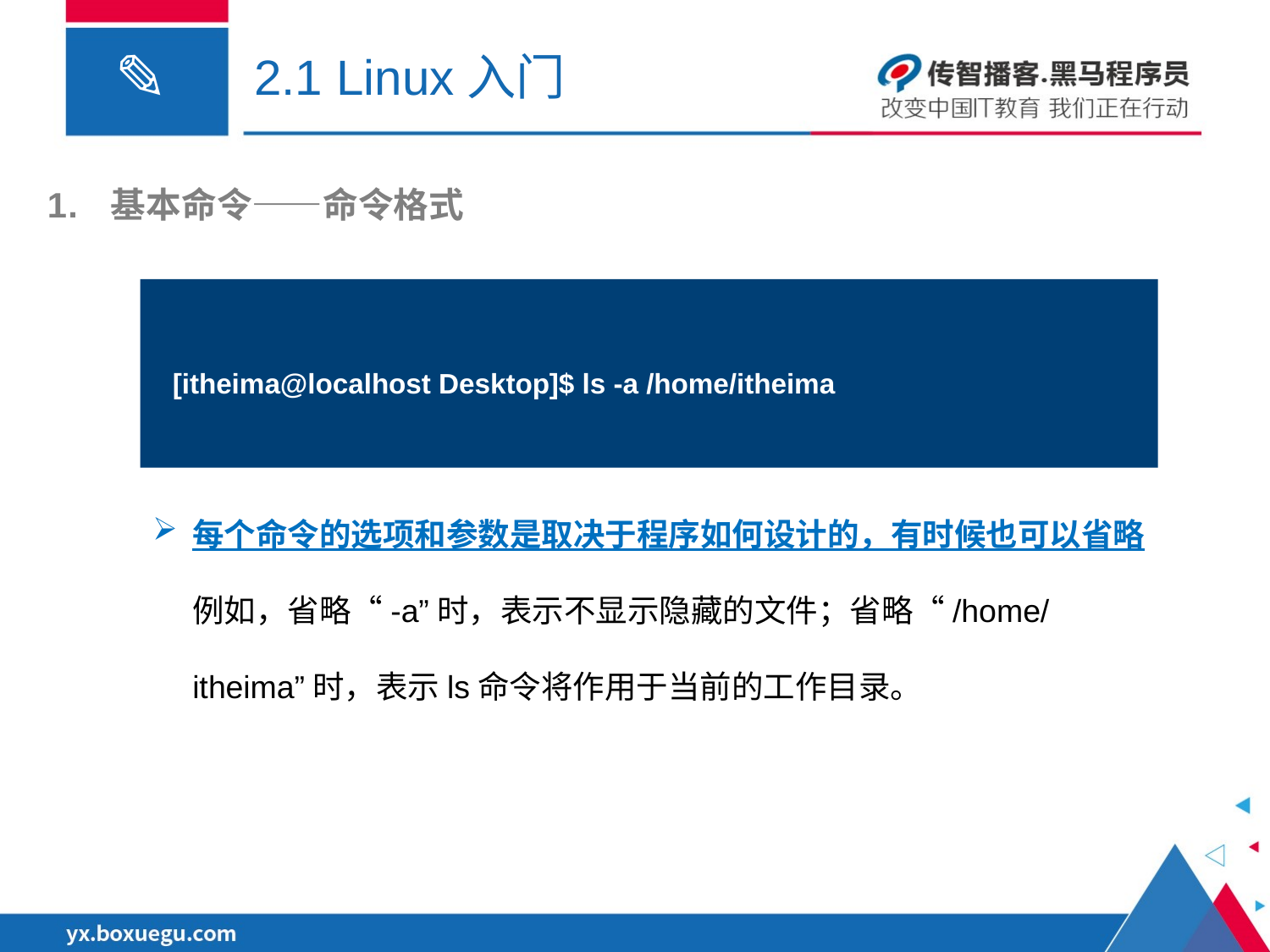

# 2.1 Linux入门
基本命令——命令格式

[itheima@localhost Desktop]$ ls -a /home/itheima
每个命令的选项和参数是取决于程序如何设计的，有时候也可以省略例如，省略“-a”时，表示不显示隐藏的文件；省略“/home/itheima”时，表示ls命令将作用于当前的工作目录。